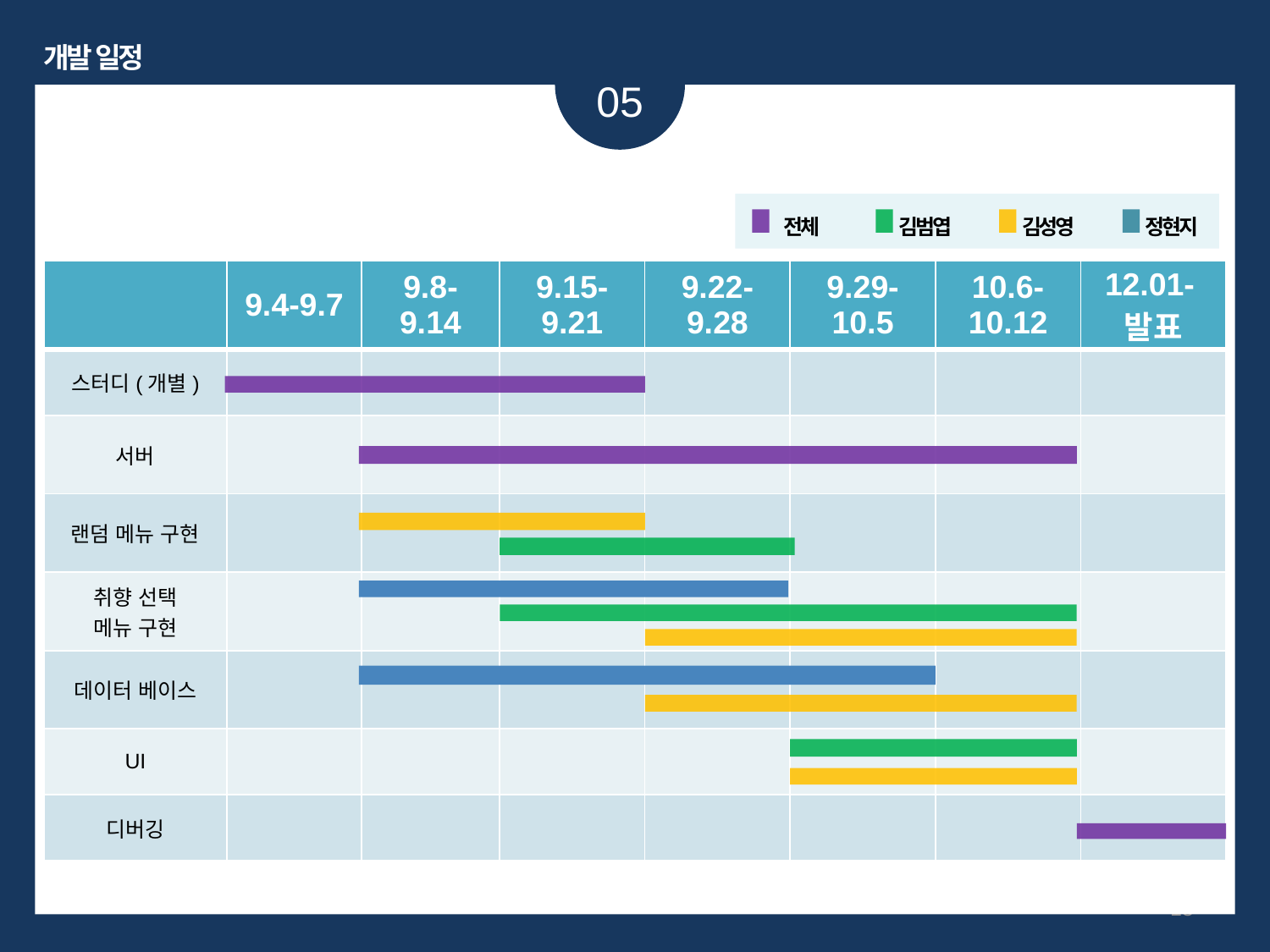

개발 일정
05

전체

김범엽

김성영

정현지

|  | 9.4-9.7 | 9.8-9.14 | 9.15-9.21 | 9.22-9.28 | 9.29-10.5 | 10.6-10.12 | 12.01-발표 |
| --- | --- | --- | --- | --- | --- | --- | --- |
| 스터디(개별) |  |  |  |  |  |  |  |
| 서버 |  |  |  |  |  |  |  |
| 랜덤 메뉴 구현 |  |  |  |  |  |  |  |
| 취향 선택 메뉴 구현 |  |  |  |  |  |  |  |
| 데이터 베이스 |  |  |  |  |  |  |  |
| UI |  |  |  |  |  |  |  |
| 디버깅 |  |  |  |  |  |  |  |

18